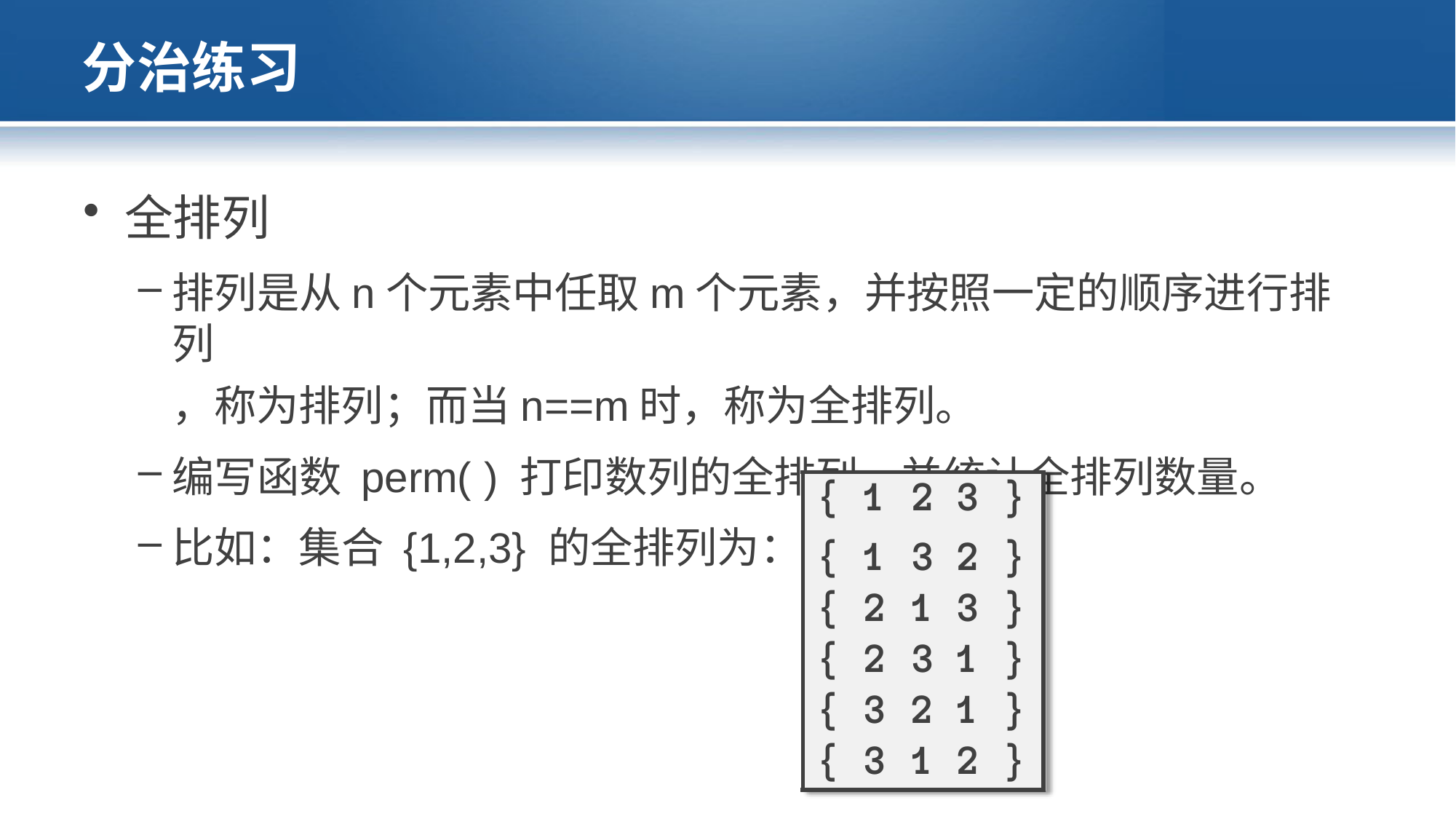

# 分治练习
全排列
排列是从n个元素中任取m个元素，并按照一定的顺序进行排列
，称为排列；而当n==m时，称为全排列。
编写函数 perm( ) 打印数列的全排列，并统计全排列数量。
比如：集合 {1,2,3} 的全排列为：

| { | 1 | 2 | 3 | } |
| --- | --- | --- | --- | --- |
| { | 1 | 3 | 2 | } |
| { | 2 | 1 | 3 | } |
| { | 2 | 3 | 1 | } |
| { | 3 | 2 | 1 | } |
| { | 3 | 1 | 2 | } |